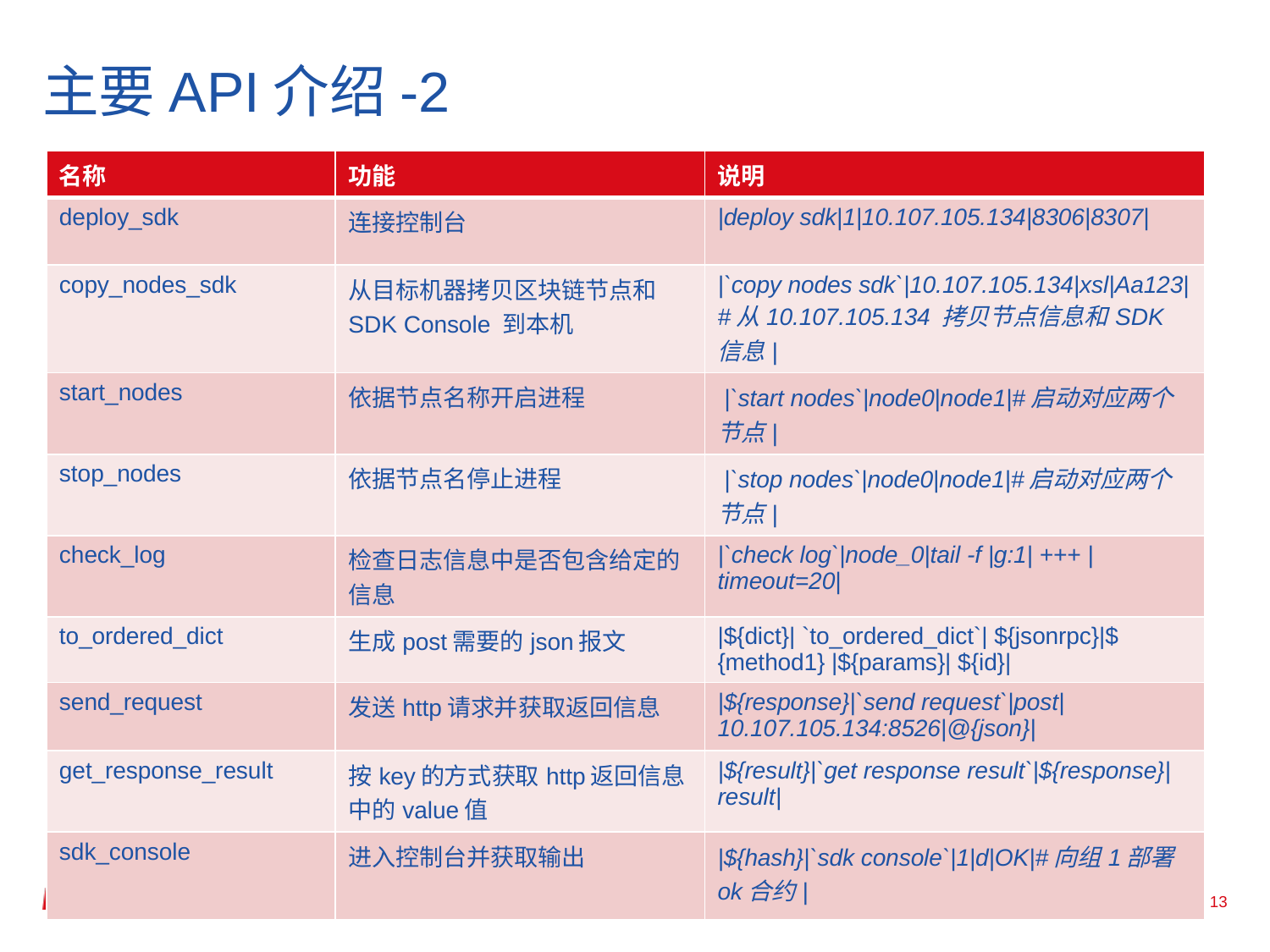

# 主要API介绍-2
| 名称 | 功能 | 说明 |
| --- | --- | --- |
| deploy\_sdk | 连接控制台 | |deploy sdk|1|10.107.105.134|8306|8307| |
| copy\_nodes\_sdk | 从目标机器拷贝区块链节点和SDK Console 到本机 | |`copy nodes sdk`|10.107.105.134|xsl|Aa123|#从10.107.105.134 拷贝节点信息和SDK信息| |
| start\_nodes | 依据节点名称开启进程 | |`start nodes`|node0|node1|#启动对应两个节点| |
| stop\_nodes | 依据节点名停止进程 | |`stop nodes`|node0|node1|#启动对应两个节点| |
| check\_log | 检查日志信息中是否包含给定的信息 | |`check log`|node\_0|tail -f |g:1| +++ |timeout=20| |
| to\_ordered\_dict | 生成post需要的json报文 | |${dict}| `to\_ordered\_dict`| ${jsonrpc}|${method1} |${params}| ${id}| |
| send\_request | 发送http请求并获取返回信息 | |${response}|`send request`|post|10.107.105.134:8526|@{json}| |
| get\_response\_result | 按key的方式获取http返回信息中的value值 | |${result}|`get response result`|${response}|result| |
| sdk\_console | 进入控制台并获取输出 | |${hash}|`sdk console`|1|d|OK|#向组1部署ok合约| |

13